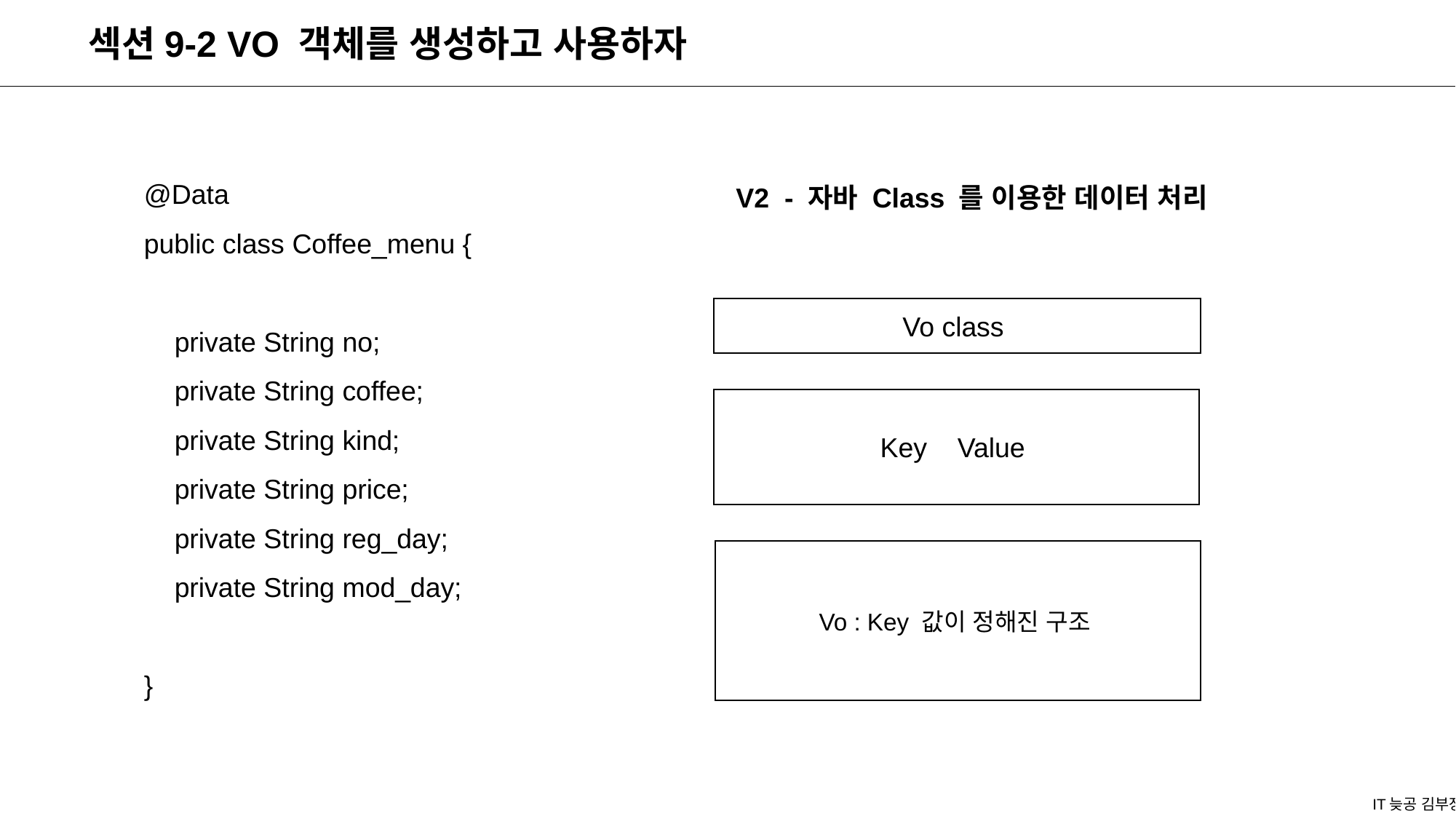

섹션9-2 VO 객체를 생성하고 사용하자

@Data
public class Coffee_menu {

    private String no;
    private String coffee;
    private String kind;
    private String price;
    private String reg_day;
    private String mod_day;

}
V2  - 자바 Class 를 이용한 데이터 처리
Vo class
Key    Value
Vo : Key 값이 정해진 구조
IT늦공 김부장